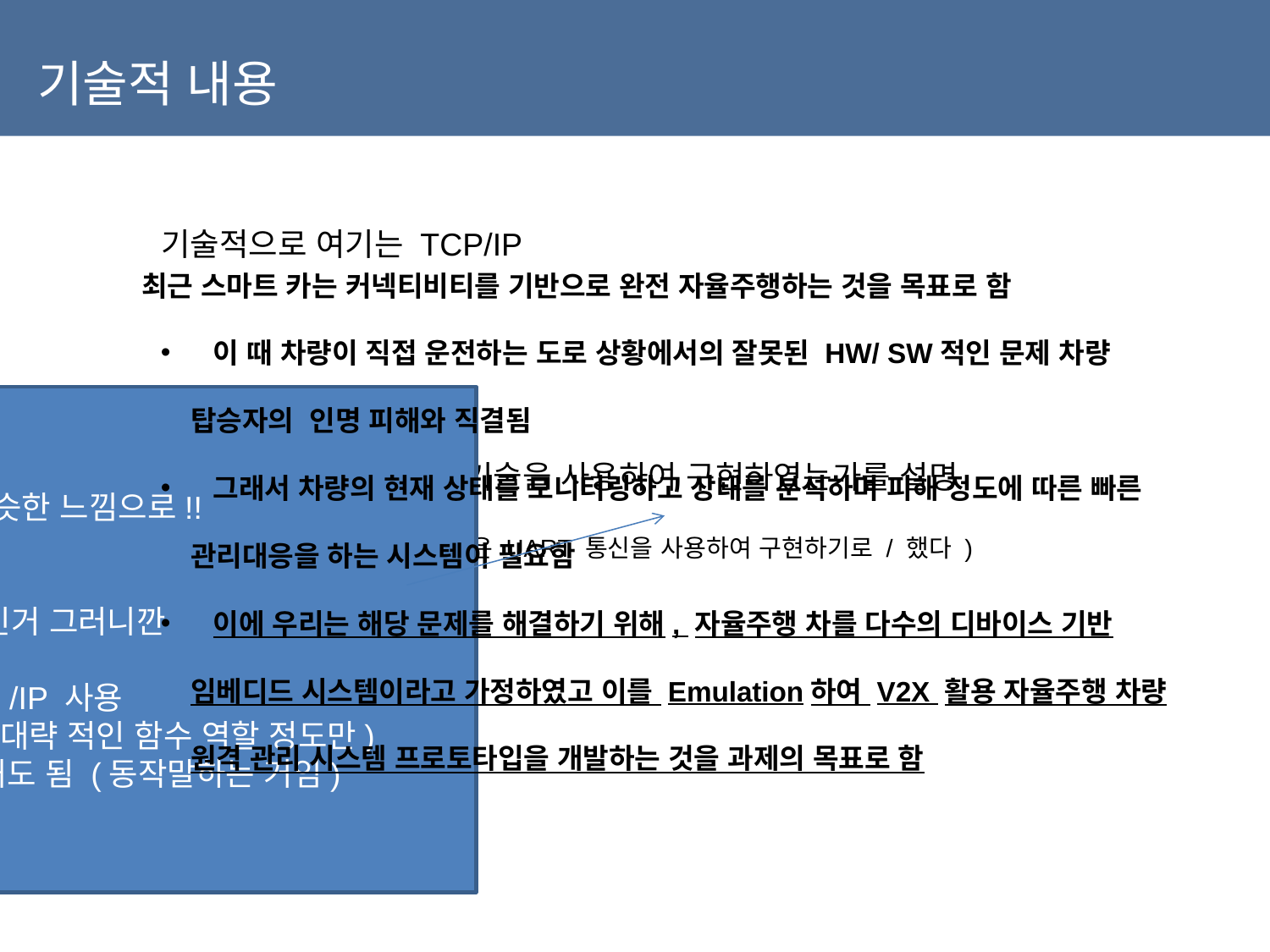

기술적 내용
기술적으로 여기는 TCP/IP
최근 스마트 카는 커넥티비티를 기반으로 완전 자율주행하는 것을 목표로 함
  이 때 차량이 직접 운전하는 도로 상황에서의 잘못된 HW/ SW적인 문제 차량 탑승자의  인명 피해와 직결됨
  그래서 차량의 현재 상태를 모니터링하고 상태를 분석하며 피해 정도에 따른 빠른 관리대응을 하는 시스템이 필요함
  이에 우리는 해당 문제를 해결하기 위해, 자율주행 차를 다수의 디바이스 기반 임베디드 시스템이라고 가정하였고 이를 Emulation하여 V2X 활용 자율주행 차량 원격 관리 시스템 프로토타입을 개발하는 것을 과제의 목표로 함
최대한 비슷한 느낌으로!!

기술적인거 그러니깐

TCP /IP 사용
사용한 함수 같은 것 (대략 적인 함수 역할 정도만)
 하나하나 설명 안 해도 됨 (동작말하는 거임)
각 기능을 어떤 기술을 사용하여 구현하였는가를 설명

(예.  상기 기능 1 은 UART 통신을 사용하여 구현하기로 / 했다 )